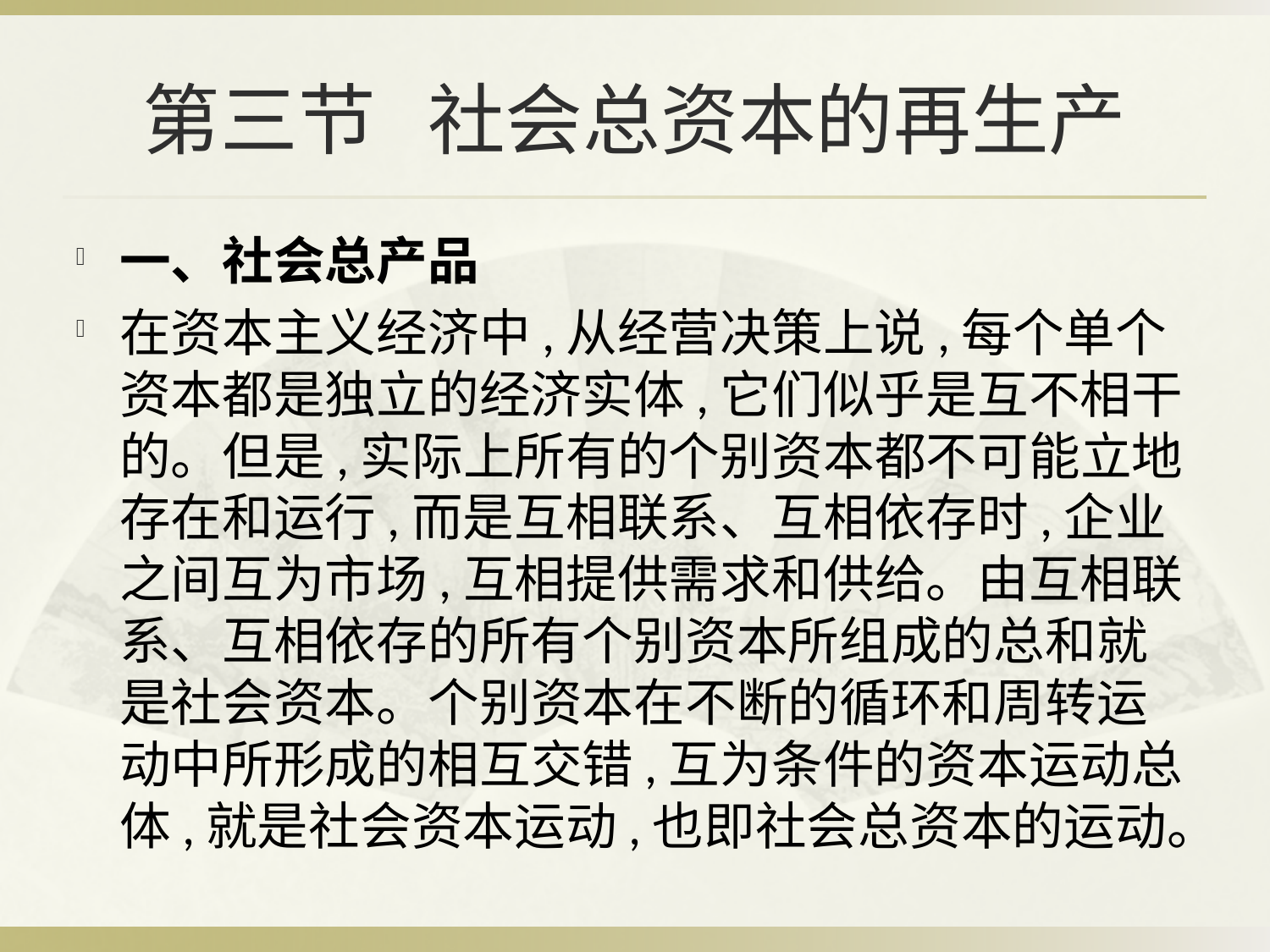

# 第三节   社会总资本的再生产
一、社会总产品
在资本主义经济中,从经营决策上说,每个单个资本都是独立的经济实体,它们似乎是互不相干的。但是,实际上所有的个别资本都不可能立地存在和运行,而是互相联系、互相依存时,企业之间互为市场,互相提供需求和供给。由互相联系、互相依存的所有个别资本所组成的总和就是社会资本。个别资本在不断的循环和周转运动中所形成的相互交错,互为条件的资本运动总体,就是社会资本运动,也即社会总资本的运动。